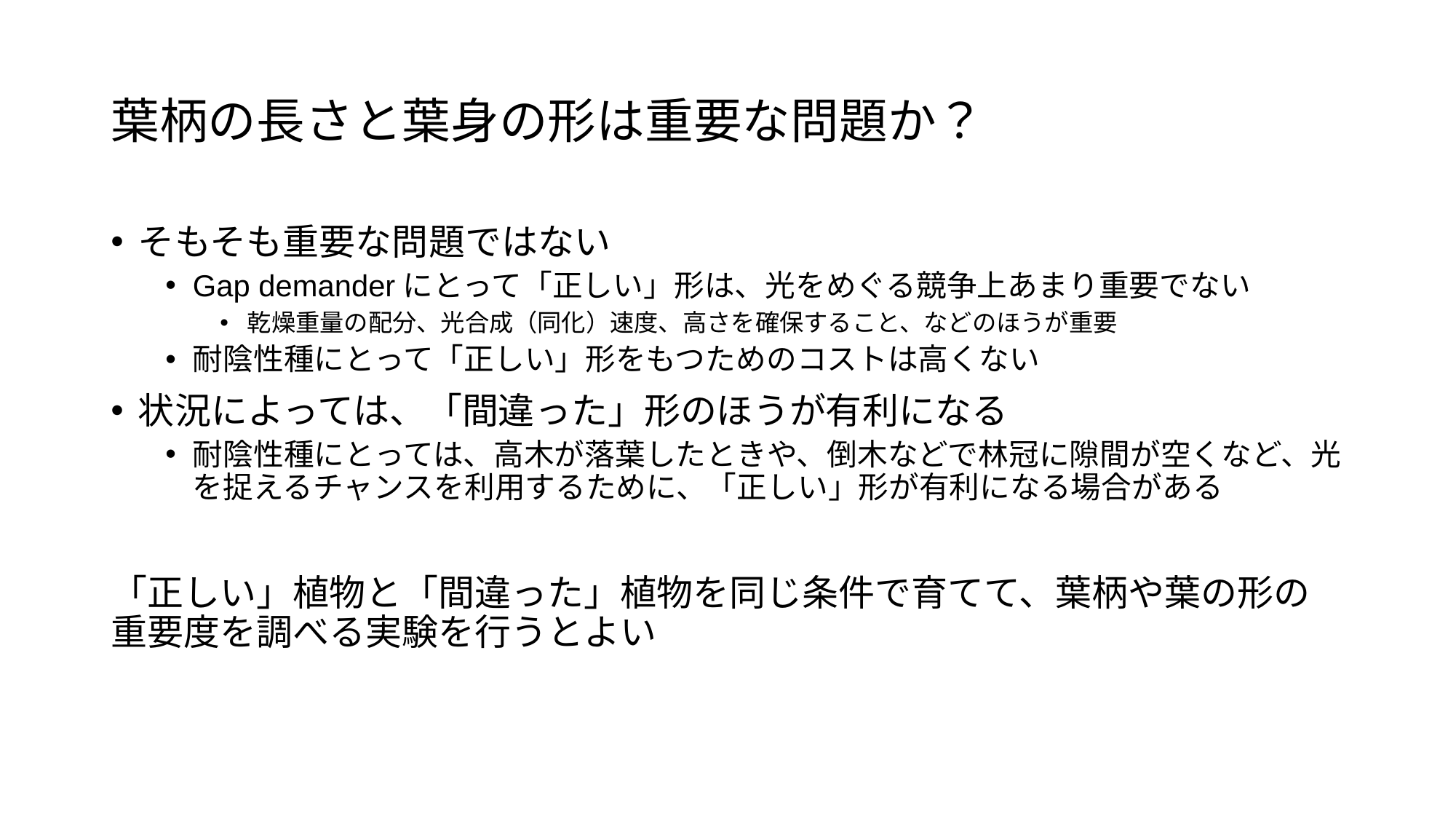

# 葉柄の長さと葉身の形は重要な問題か？
そもそも重要な問題ではない
Gap demanderにとって「正しい」形は、光をめぐる競争上あまり重要でない
乾燥重量の配分、光合成（同化）速度、高さを確保すること、などのほうが重要
耐陰性種にとって「正しい」形をもつためのコストは高くない
状況によっては、「間違った」形のほうが有利になる
耐陰性種にとっては、高木が落葉したときや、倒木などで林冠に隙間が空くなど、光を捉えるチャンスを利用するために、「正しい」形が有利になる場合がある

「正しい」植物と「間違った」植物を同じ条件で育てて、葉柄や葉の形の重要度を調べる実験を行うとよい